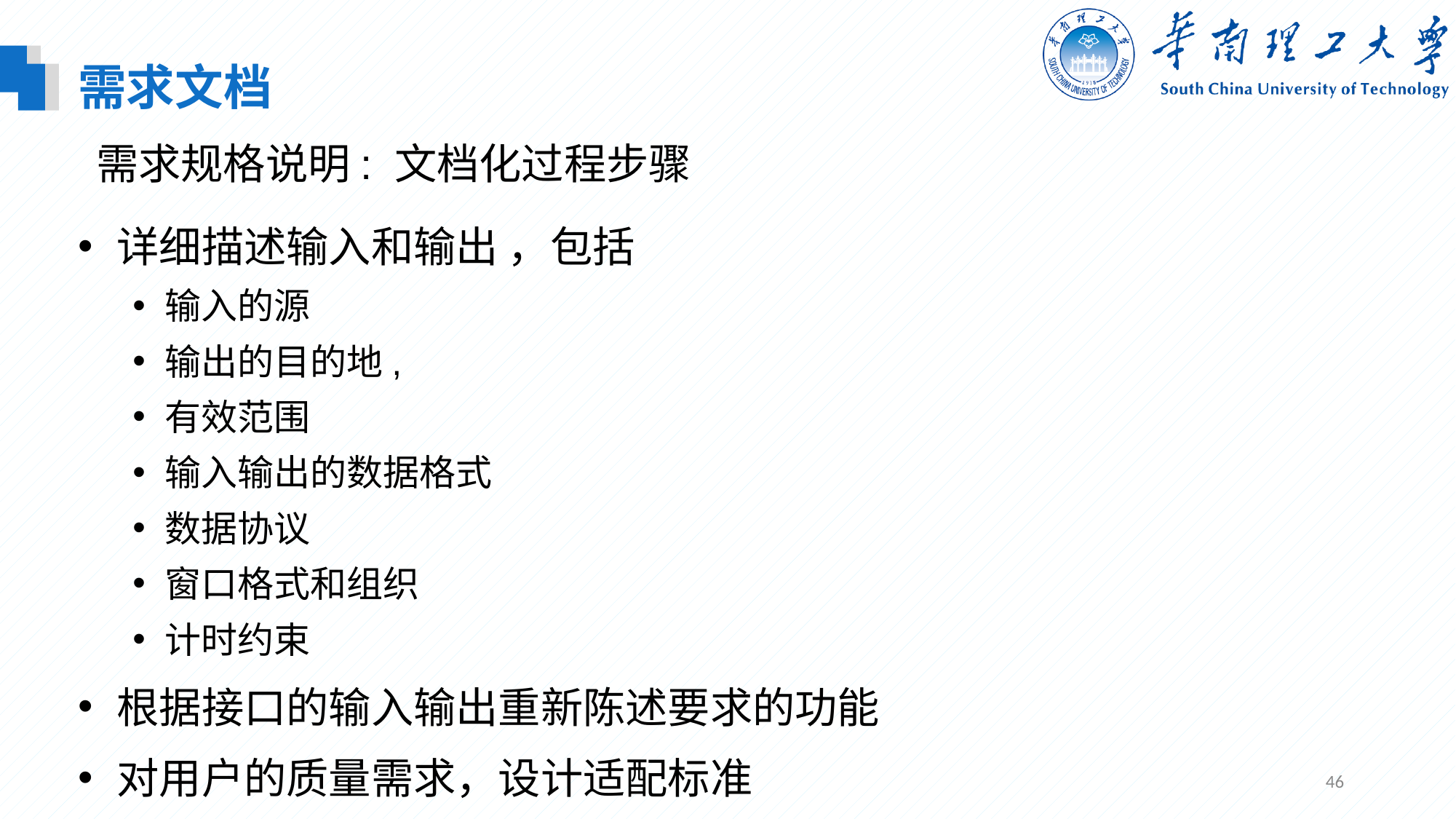

需求文档
# 需求规格说明: 文档化过程步骤
详细描述输入和输出 ，包括
输入的源
输出的目的地,
有效范围
输入输出的数据格式
数据协议
窗口格式和组织
计时约束
根据接口的输入输出重新陈述要求的功能
对用户的质量需求，设计适配标准
46